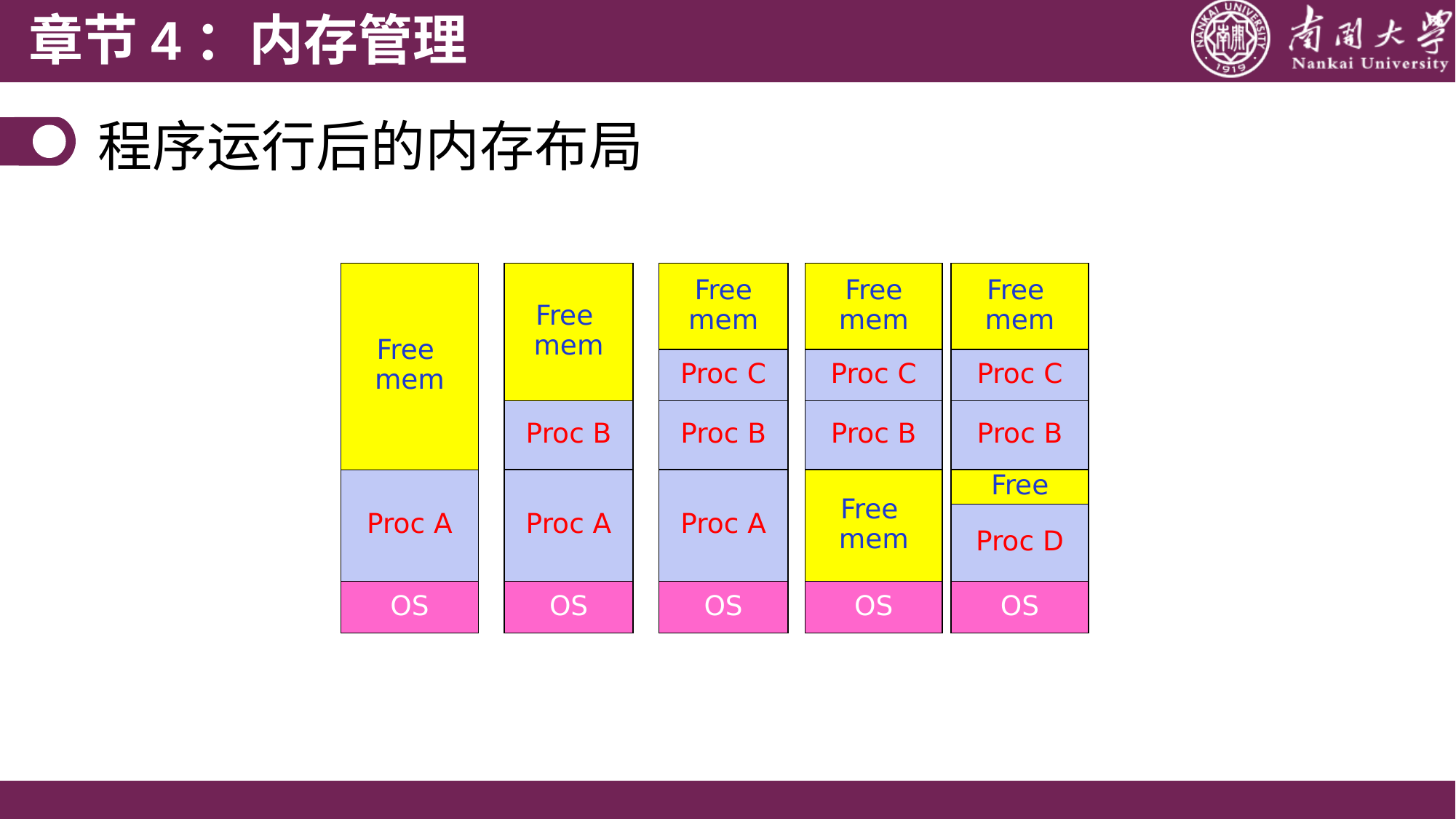

章节4：内存管理
程序运行后的内存布局
Free
mem
Proc A
OS
Free
mem
Proc B
Proc A
OS
Free
mem
Proc C
Proc B
Proc A
OS
Free
mem
Proc C
Proc B
Free
mem
OS
Free
mem
Proc C
Proc B
Free
Proc D
OS